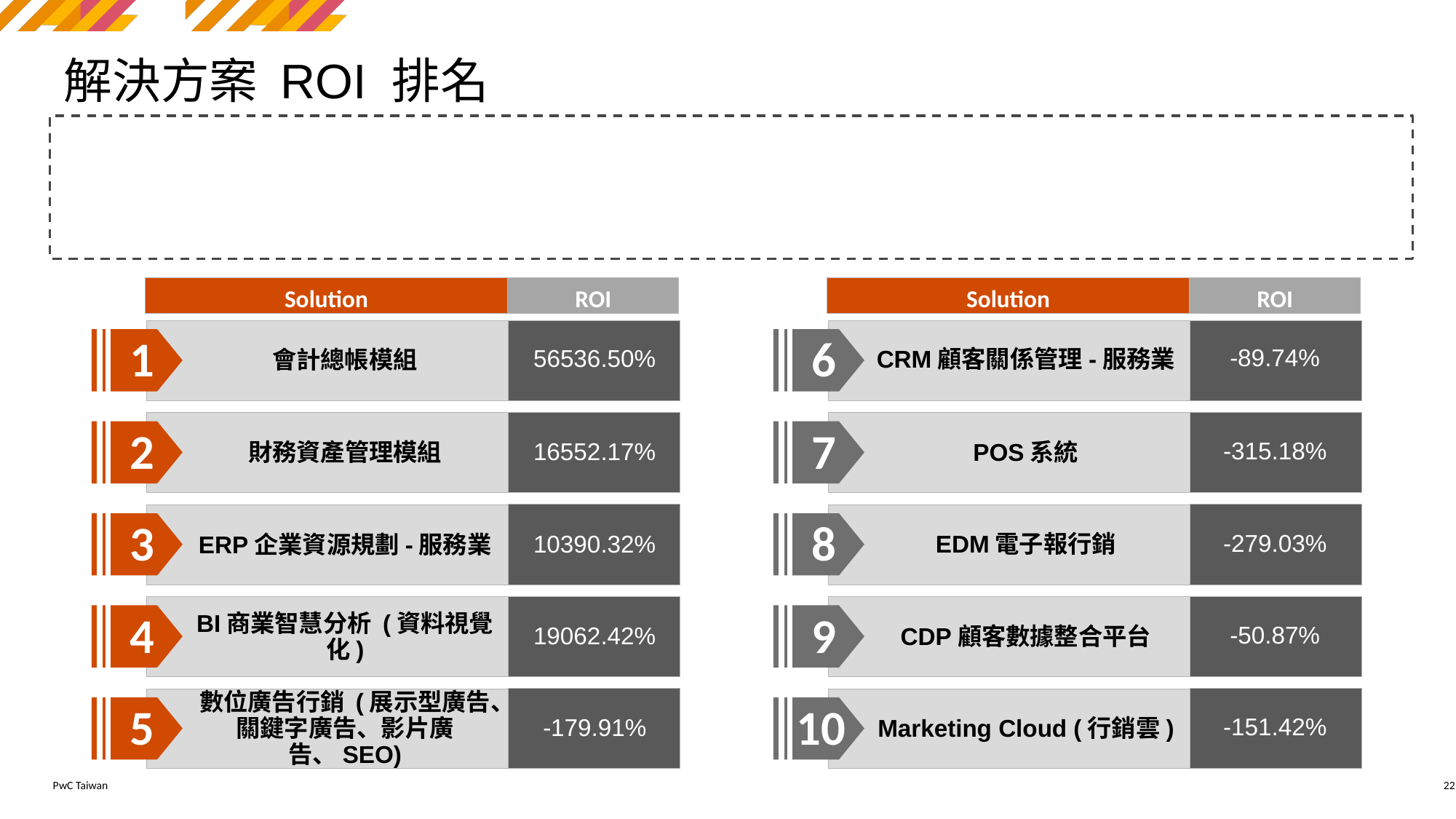

# 解決方案 ROI 排名
CRM顧客關係管理-服務業
-89.74%
會計總帳模組
56536.50%
POS系統
-315.18%
財務資產管理模組
16552.17%
EDM電子報行銷
-279.03%
ERP企業資源規劃-服務業
10390.32%
CDP顧客數據整合平台
-50.87%
BI商業智慧分析 (資料視覺化)
19062.42%
Marketing Cloud (行銷雲)
-151.42%
數位廣告行銷 (展示型廣告、關鍵字廣告、影片廣告、SEO)
-179.91%
22